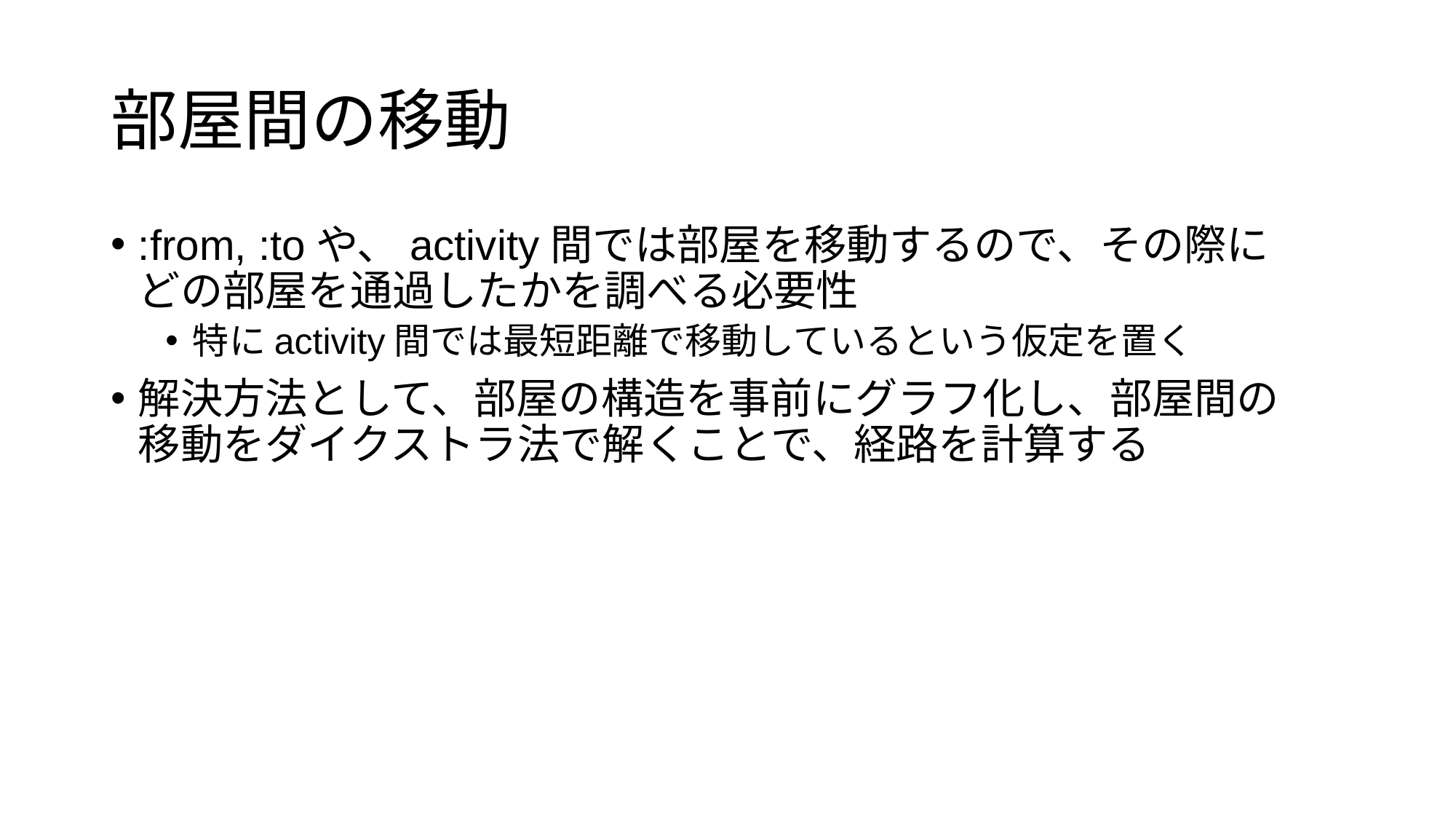

# 部屋間の移動
:from, :toや、activity間では部屋を移動するので、その際に
どの部屋を通過したかを調べる必要性
特にactivity間では最短距離で移動しているという仮定を置く
解決方法として、部屋の構造を事前にグラフ化し、部屋間の
移動をダイクストラ法で解くことで、経路を計算する